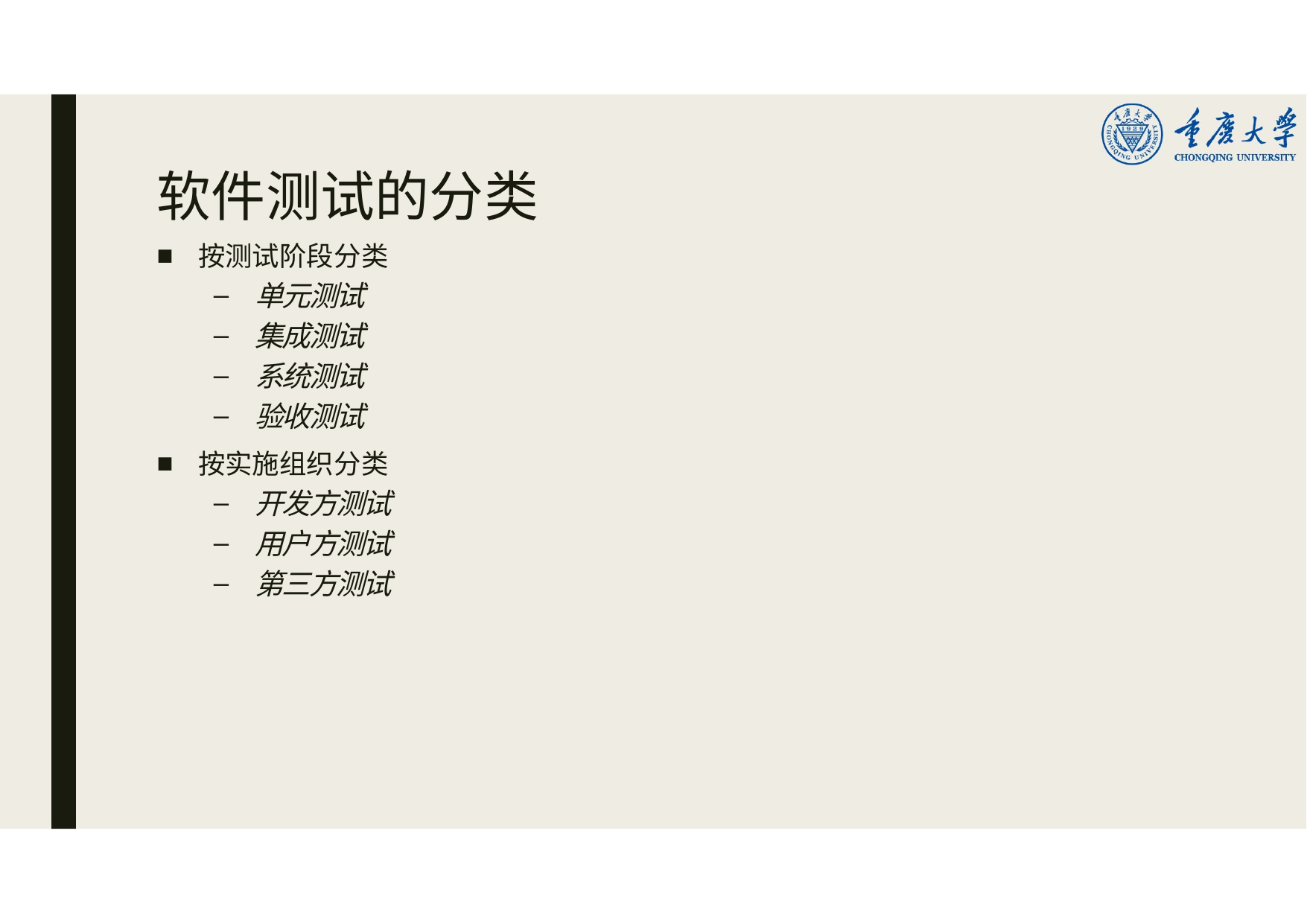

# 软件测试的分类
按测试阶段分类
单元测试
集成测试
系统测试
验收测试
按实施组织分类
开发方测试
用户方测试
第三方测试